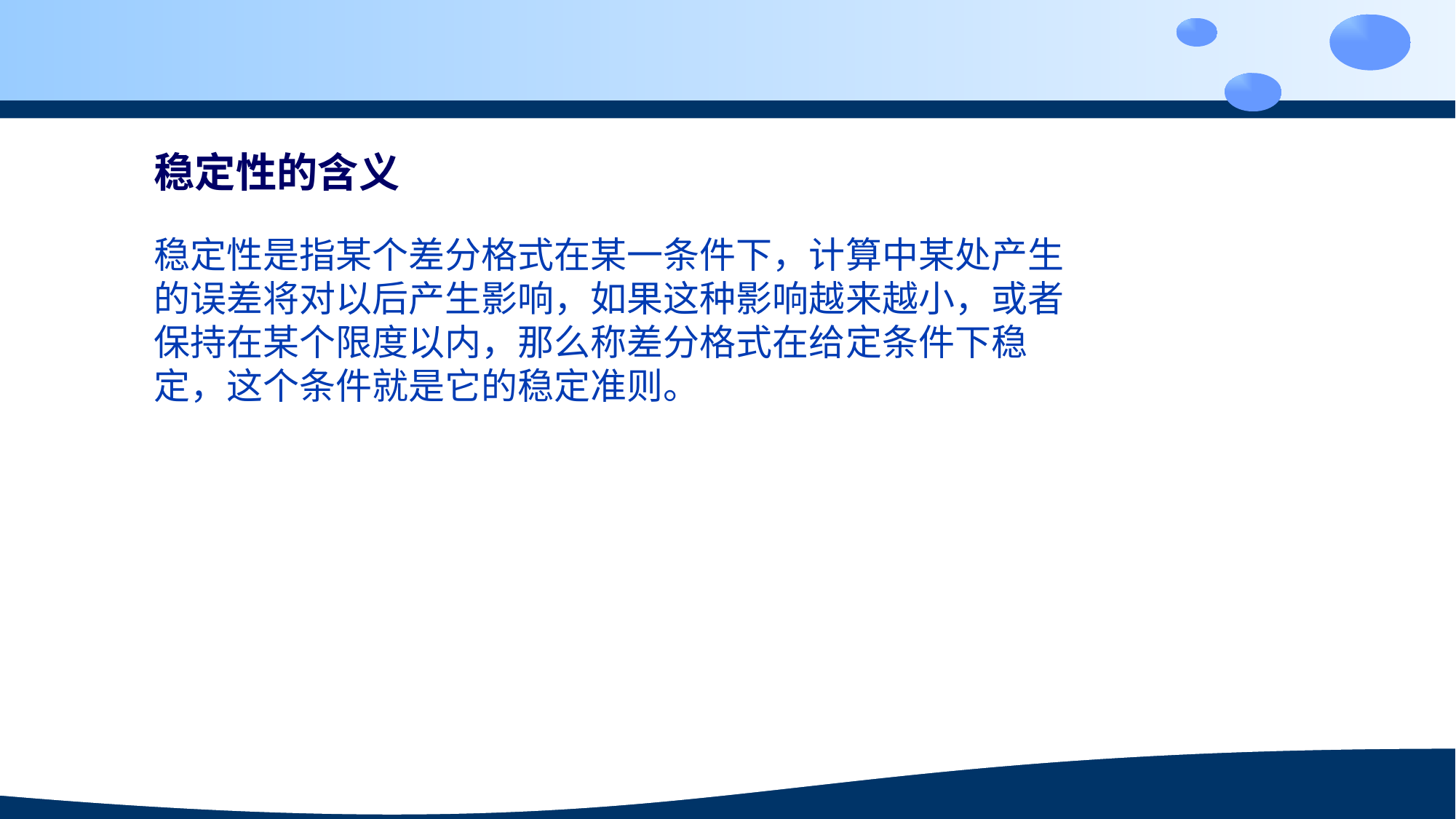

稳定性的含义
稳定性是指某个差分格式在某一条件下，计算中某处产生的误差将对以后产生影响，如果这种影响越来越小，或者保持在某个限度以内，那么称差分格式在给定条件下稳定，这个条件就是它的稳定准则。